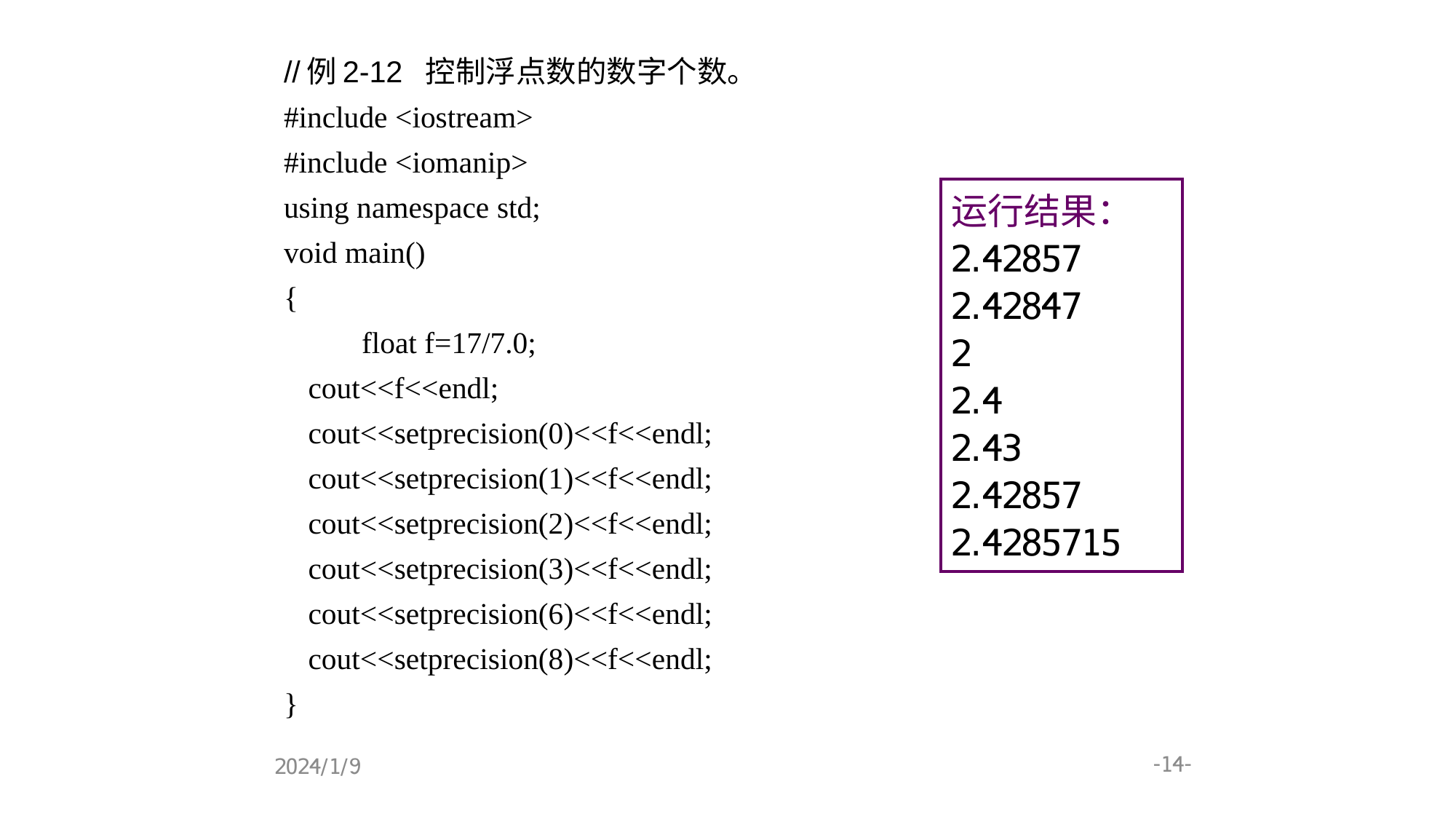

//例2-12  控制浮点数的数字个数。
#include <iostream>
#include <iomanip>
using namespace std;
void main()
{
   	       float f=17/7.0;
		cout<<f<<endl;
		cout<<setprecision(0)<<f<<endl;
		cout<<setprecision(1)<<f<<endl;
		cout<<setprecision(2)<<f<<endl;
		cout<<setprecision(3)<<f<<endl;
		cout<<setprecision(6)<<f<<endl;
		cout<<setprecision(8)<<f<<endl;
}
运行结果：
2.42857
2.42847
2
2.4
2.43
2.42857
2.4285715
-14-
2024/1/9